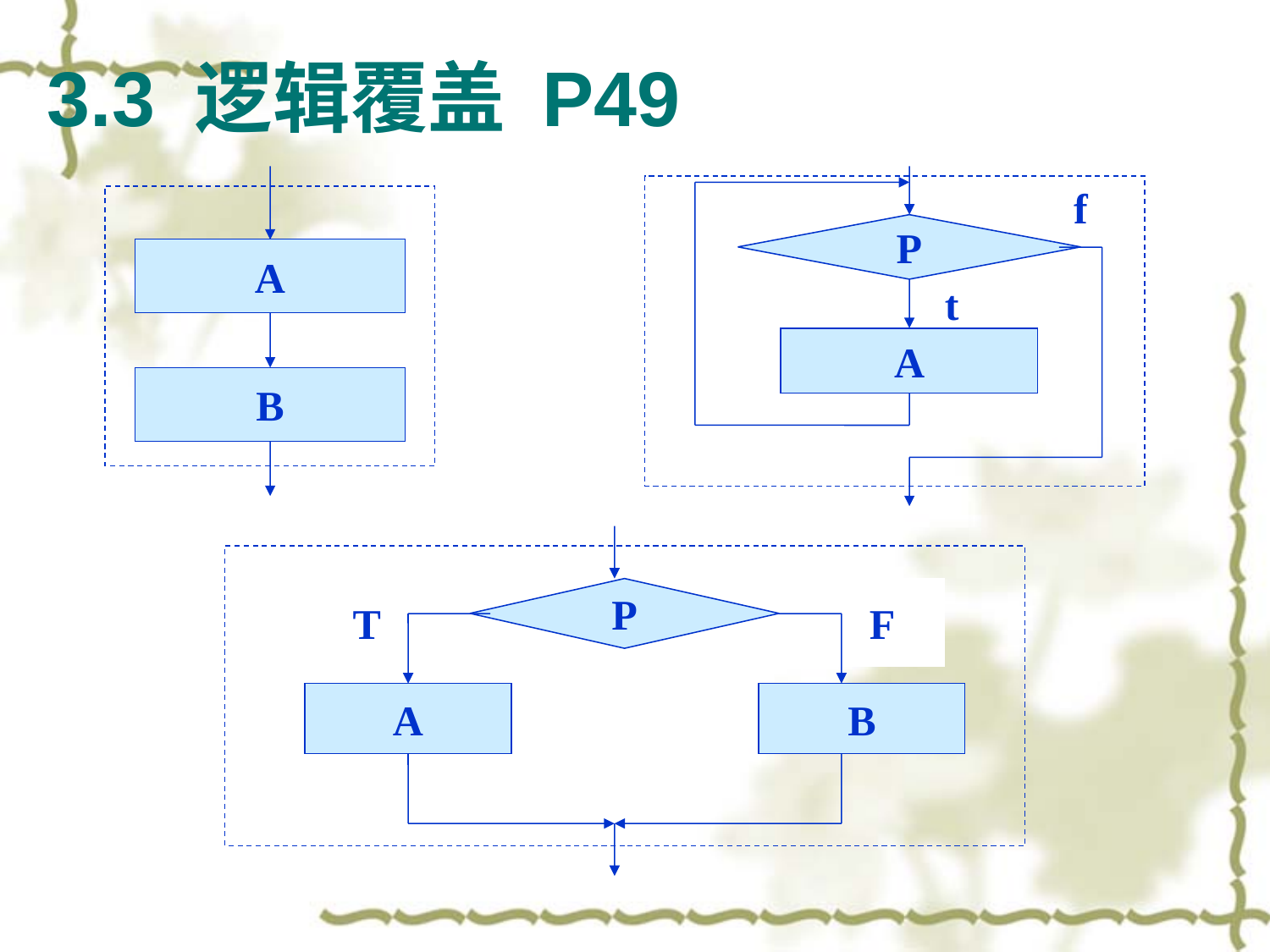

# 3.3 逻辑覆盖 P49

A

B

f

P

t

A

T
P

A
B

F